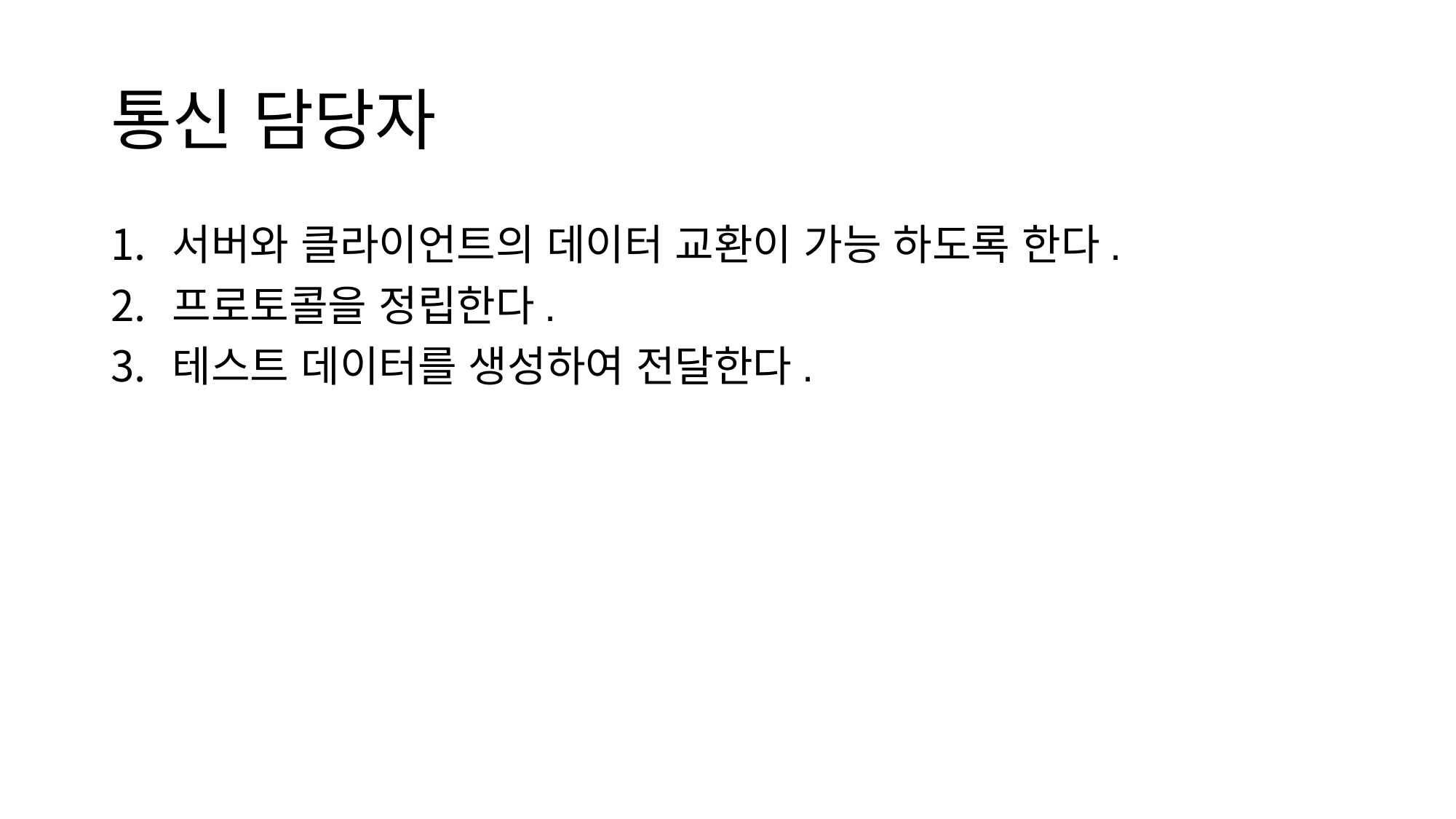

# 통신 담당자
서버와 클라이언트의 데이터 교환이 가능 하도록 한다.
프로토콜을 정립한다.
테스트 데이터를 생성하여 전달한다.